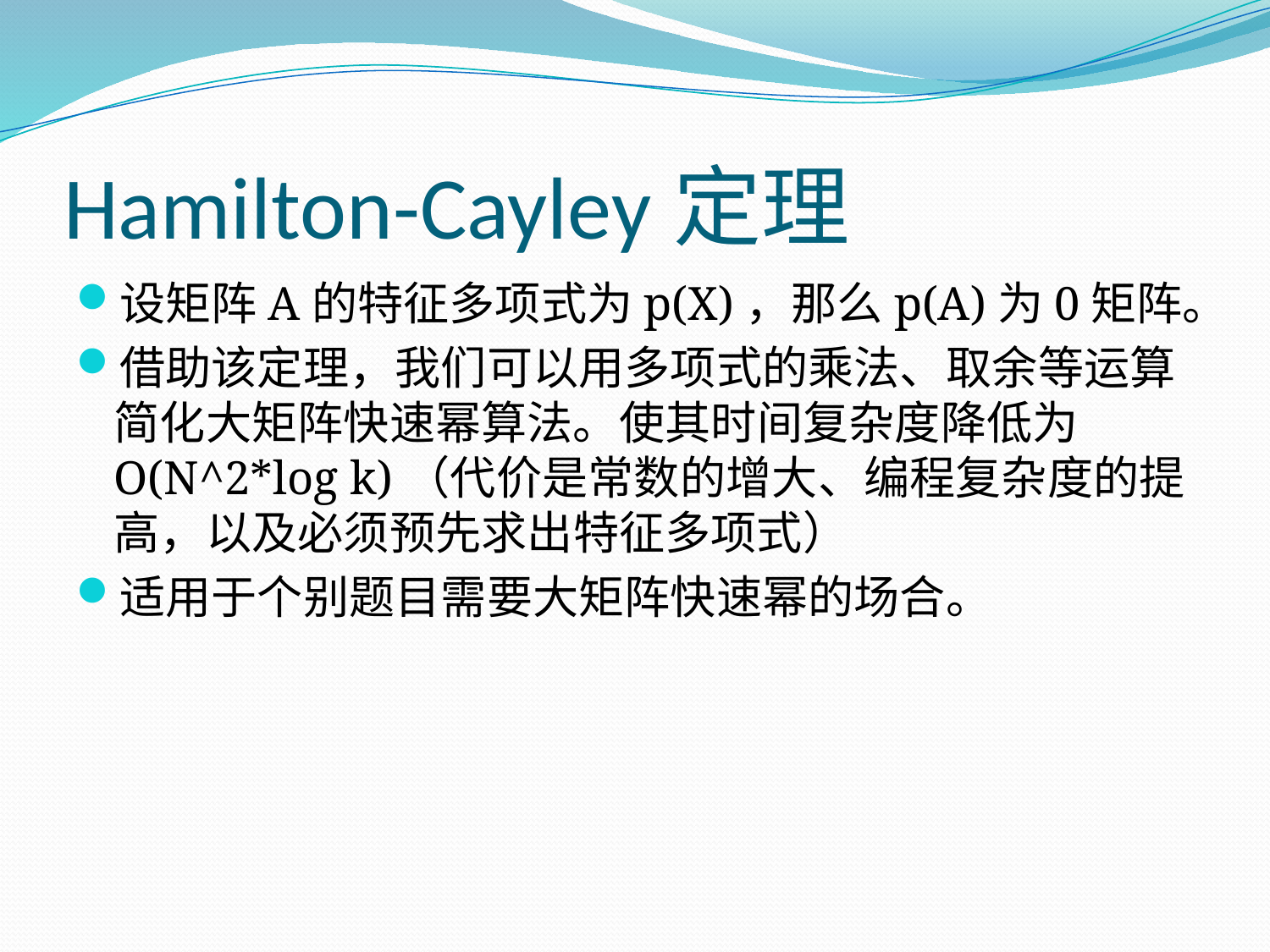

# Hamilton-Cayley定理
设矩阵A的特征多项式为p(X)，那么p(A)为0矩阵。
借助该定理，我们可以用多项式的乘法、取余等运算简化大矩阵快速幂算法。使其时间复杂度降低为O(N^2*log k)（代价是常数的增大、编程复杂度的提高，以及必须预先求出特征多项式）
适用于个别题目需要大矩阵快速幂的场合。